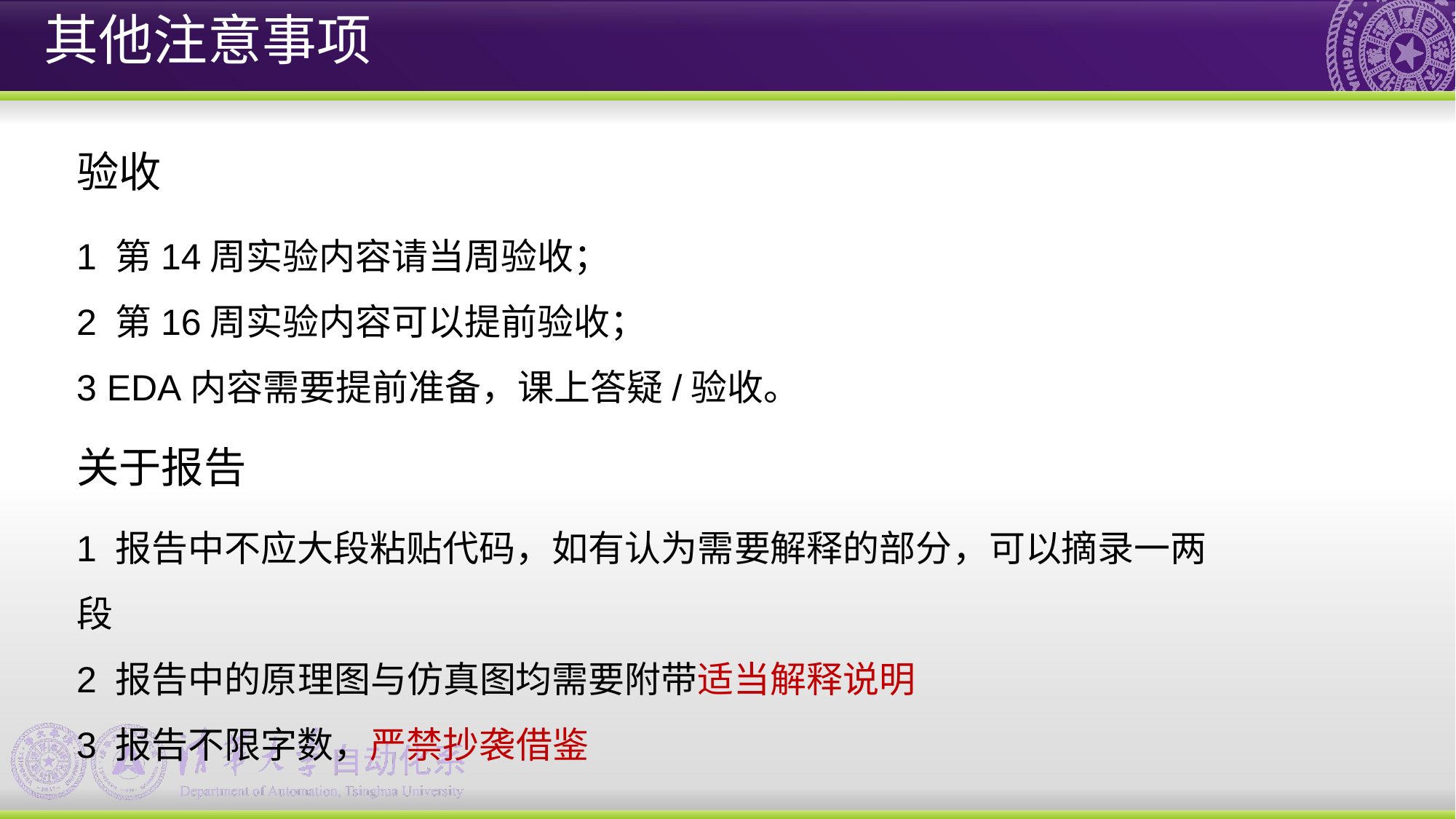

其他注意事项
验收
1 第14周实验内容请当周验收；
2 第16周实验内容可以提前验收；
3 EDA内容需要提前准备，课上答疑/验收。
关于报告
1 报告中不应大段粘贴代码，如有认为需要解释的部分，可以摘录一两段
2 报告中的原理图与仿真图均需要附带适当解释说明
3 报告不限字数，严禁抄袭借鉴